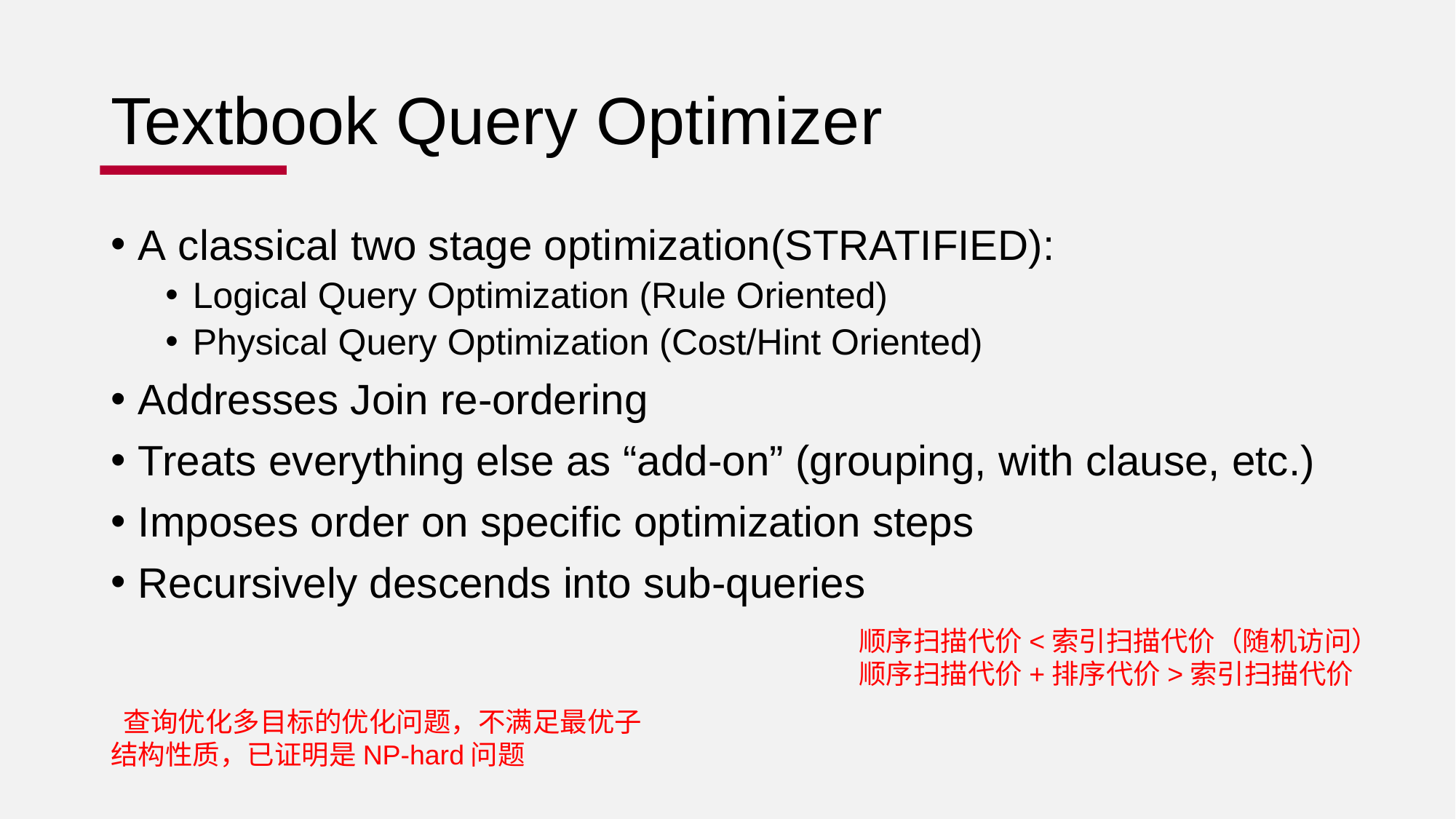

# Textbook Query Optimizer
A classical two stage optimization(STRATIFIED):
Logical Query Optimization (Rule Oriented)
Physical Query Optimization (Cost/Hint Oriented)
Addresses Join re-ordering
Treats everything else as “add-on” (grouping, with clause, etc.)
Imposes order on specific optimization steps
Recursively descends into sub-queries
顺序扫描代价<索引扫描代价（随机访问）
顺序扫描代价+排序代价>索引扫描代价
 查询优化多目标的优化问题，不满足最优子结构性质，已证明是NP-hard问题